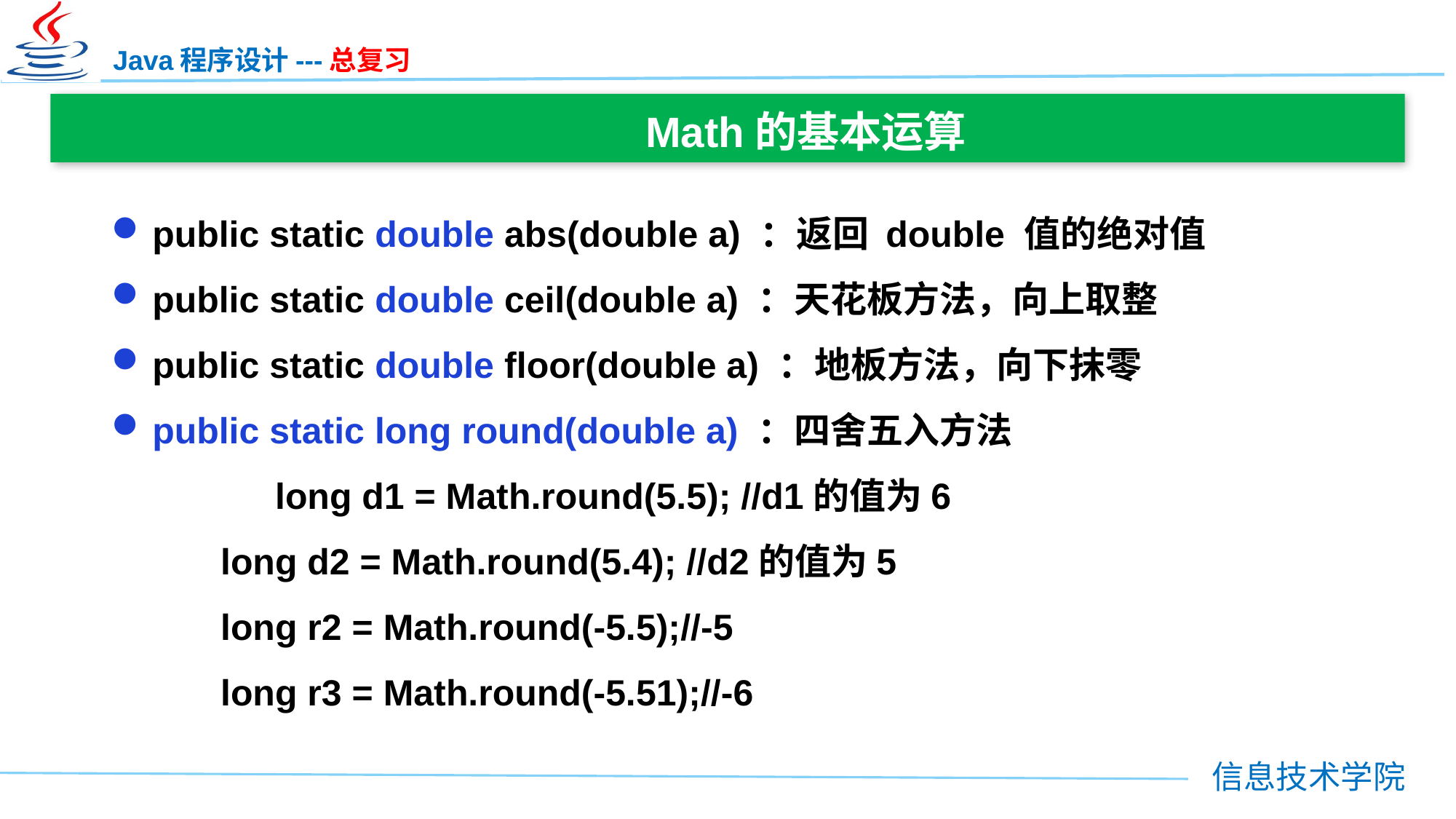

Math的基本运算
public static double abs(double a) ：返回 double 值的绝对值
public static double ceil(double a) ：天花板方法，向上取整
public static double floor(double a) ：地板方法，向下抹零
public static long round(double a) ：四舍五入方法
	long d1 = Math.round(5.5); //d1的值为6
long d2 = Math.round(5.4); //d2的值为5
long r2 = Math.round(-5.5);//-5
long r3 = Math.round(-5.51);//-6